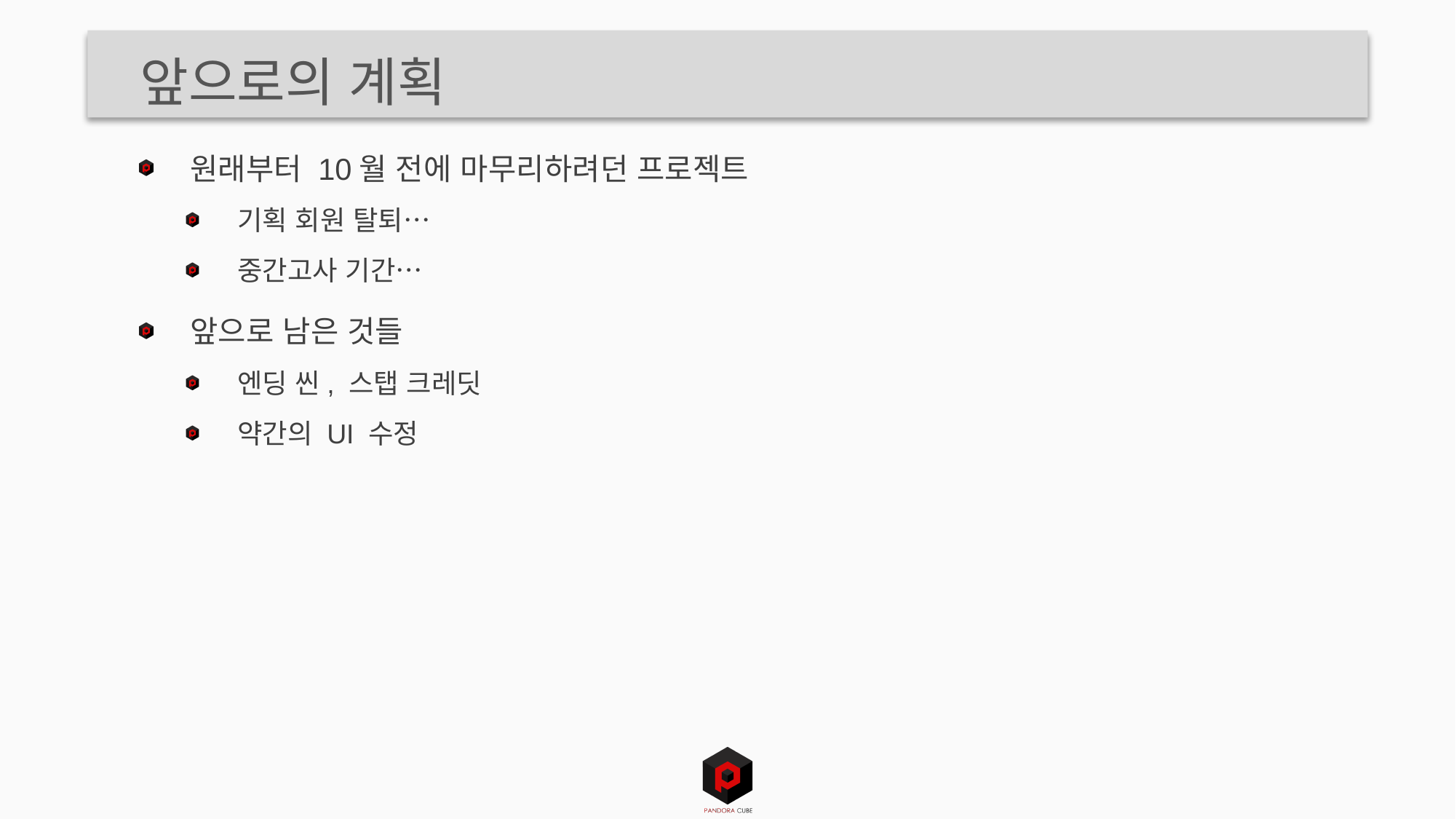

# 앞으로의 계획
원래부터 10월 전에 마무리하려던 프로젝트
기획 회원 탈퇴…
중간고사 기간…
앞으로 남은 것들
엔딩 씬, 스탭 크레딧
약간의 UI 수정